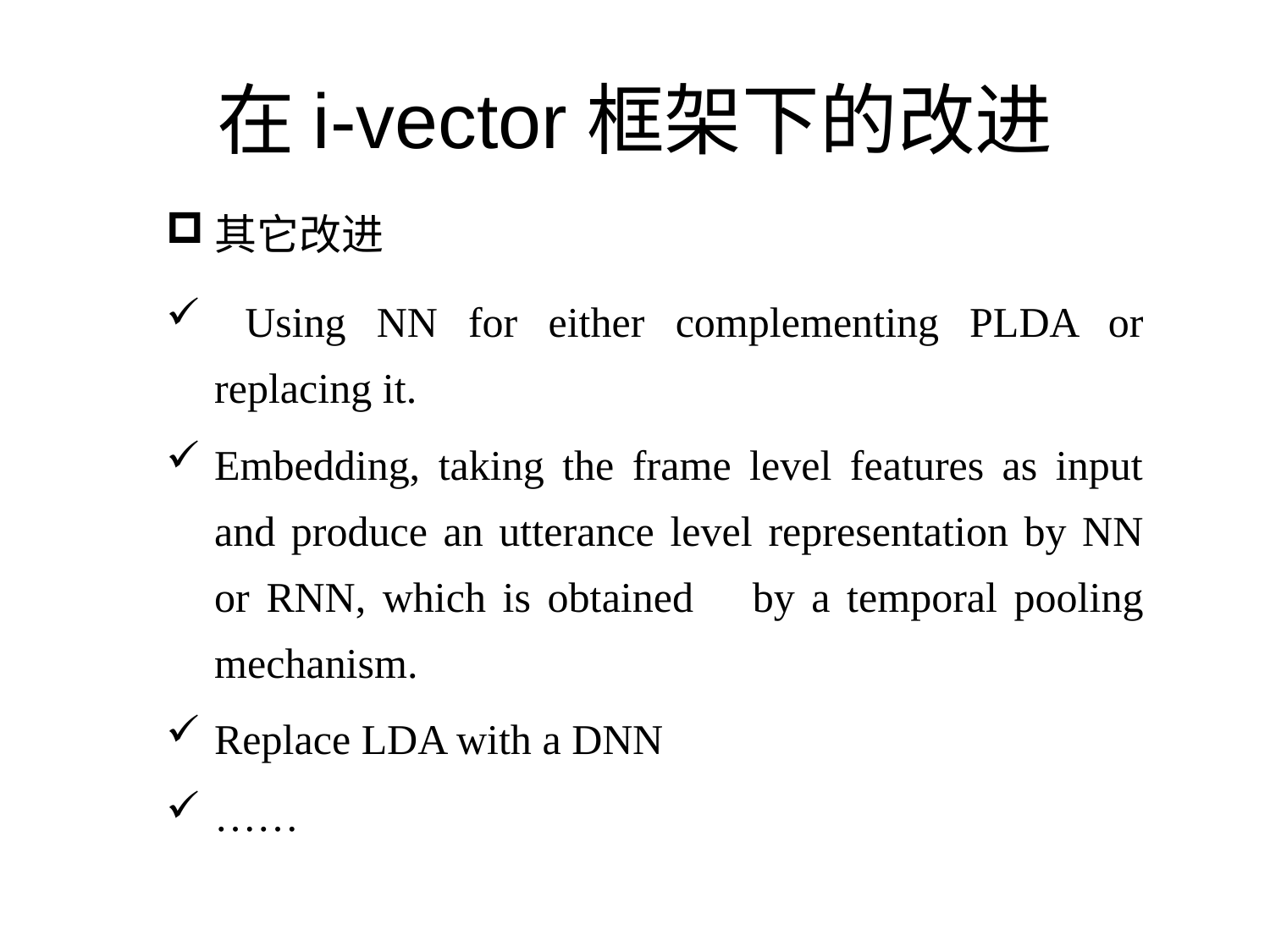

# 在i-vector框架下的改进
其它改进
 Using NN for either complementing PLDA or replacing it.
Embedding, taking the frame level features as input and produce an utterance level representation by NN or RNN, which is obtained 	by a temporal pooling mechanism.
Replace LDA with a DNN
……